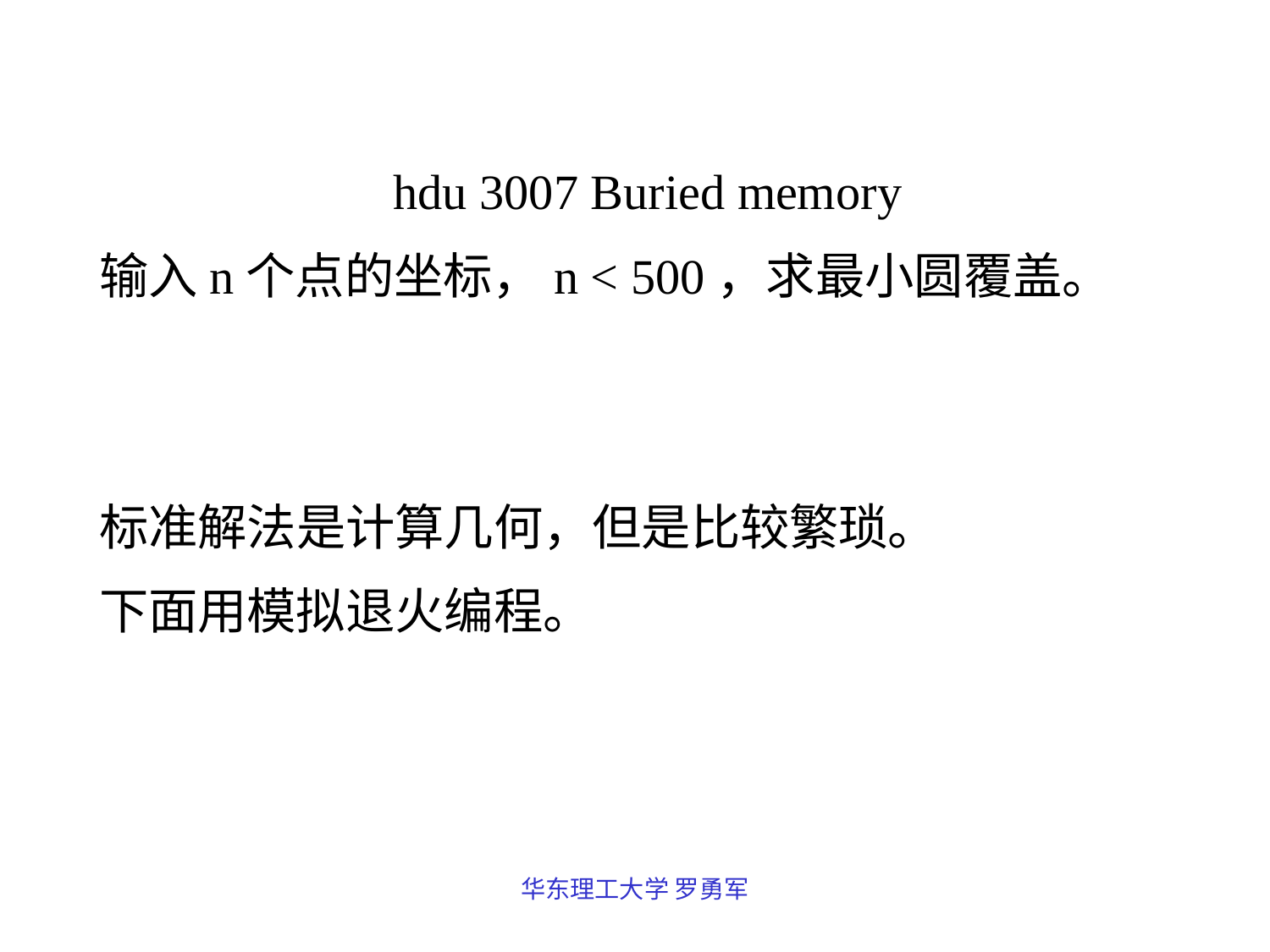

hdu 3007 Buried memory
输入n个点的坐标，n < 500，求最小圆覆盖。

标准解法是计算几何，但是比较繁琐。
下面用模拟退火编程。
华东理工大学 罗勇军